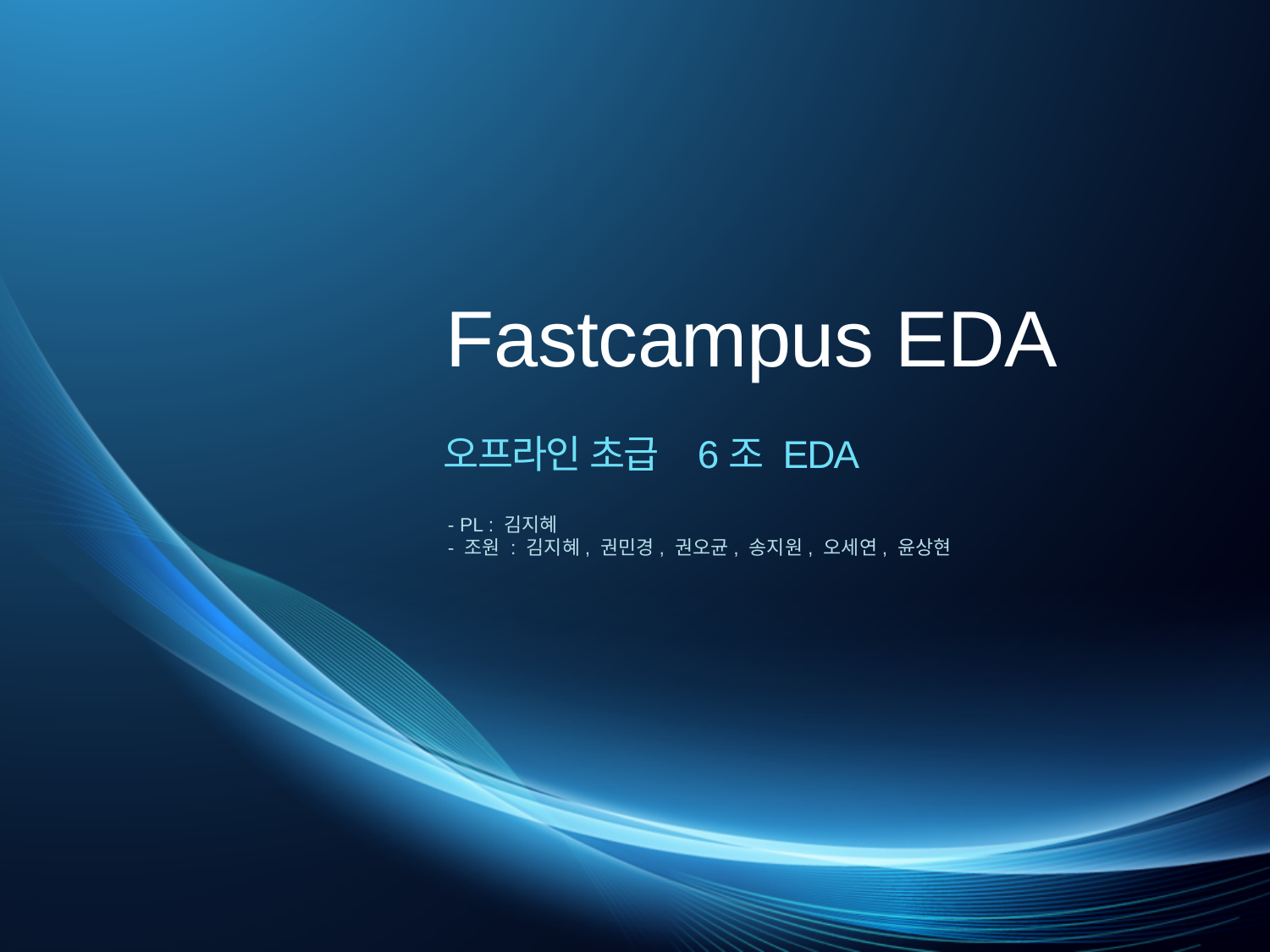

Fastcampus EDA
오프라인 초급	6조 EDA
- PL : 김지혜
- 조원 : 김지혜, 권민경, 권오균, 송지원, 오세연, 윤상현